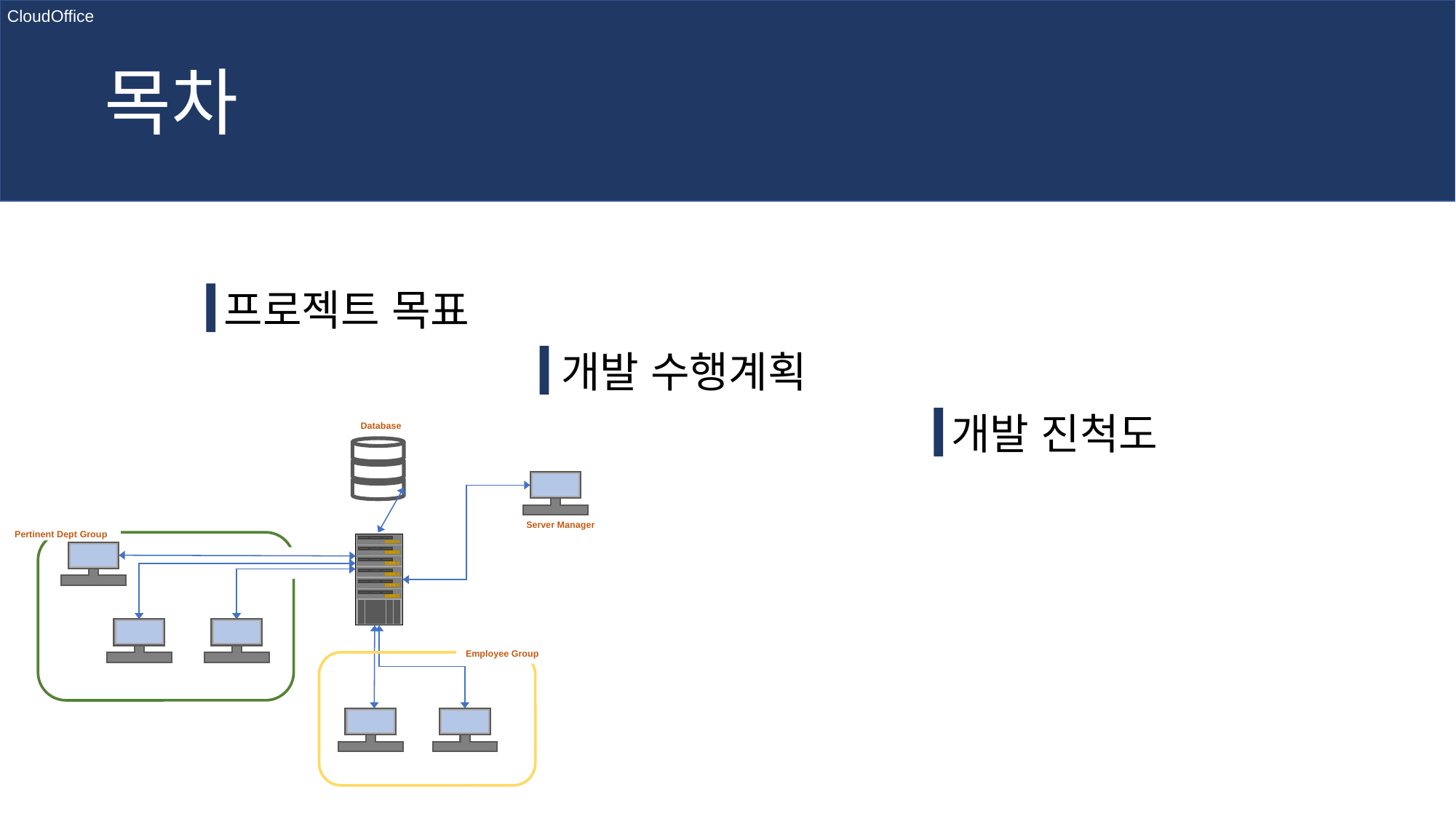

CloudOffice
목차
  프로젝트 목표

  개발 수행계획

  개발 진척도

Database

Server Manager

Pertinent Dept Group

Employee Group